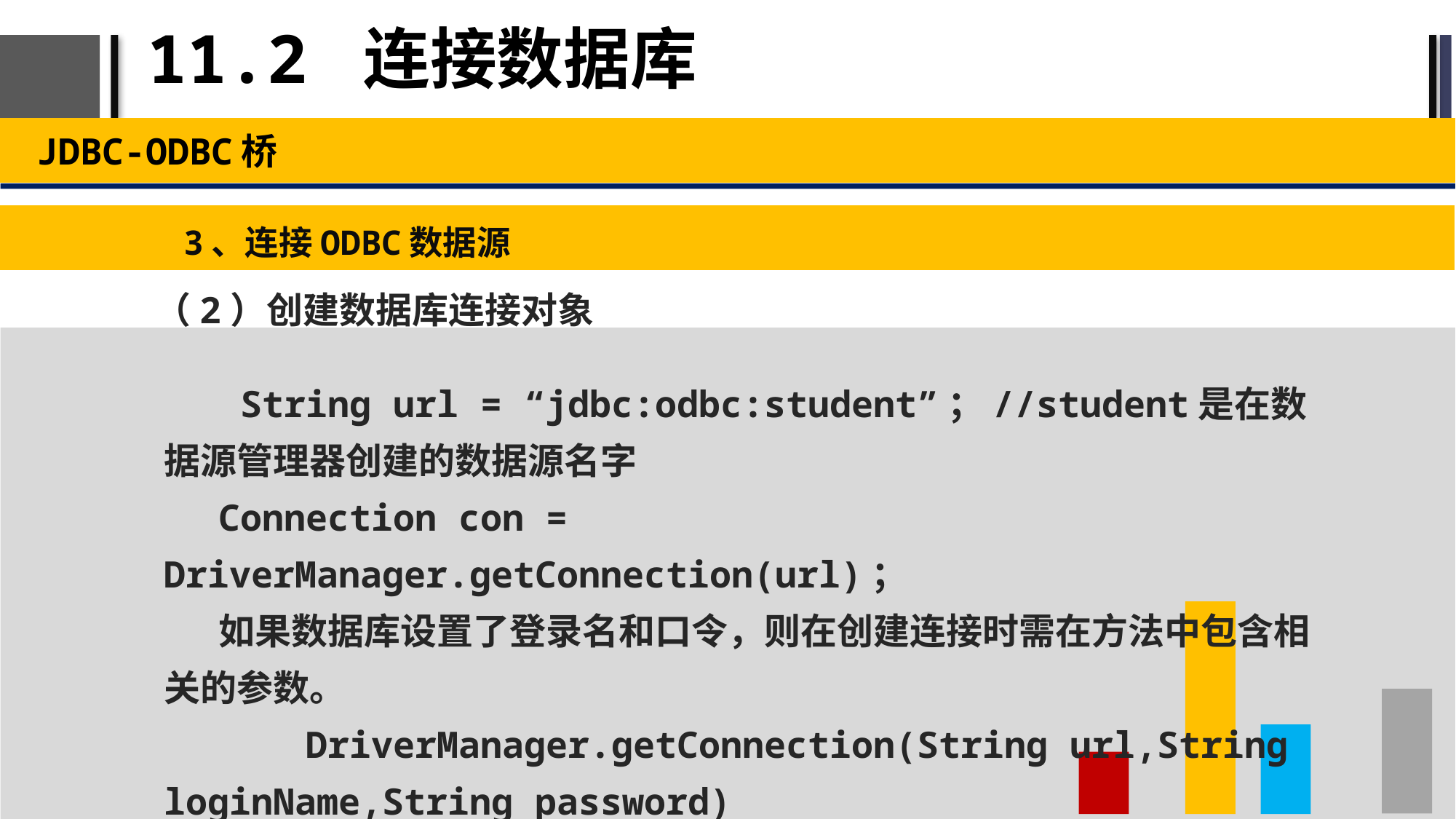

# 11.2 连接数据库

 JDBC-ODBC桥

3、连接ODBC数据源
（2）创建数据库连接对象

 String url = “jdbc:odbc:student”；//student是在数据源管理器创建的数据源名字
Connection con = DriverManager.getConnection(url)；
如果数据库设置了登录名和口令，则在创建连接时需在方法中包含相关的参数。
    DriverManager.getConnection(String url,String loginName,String password)